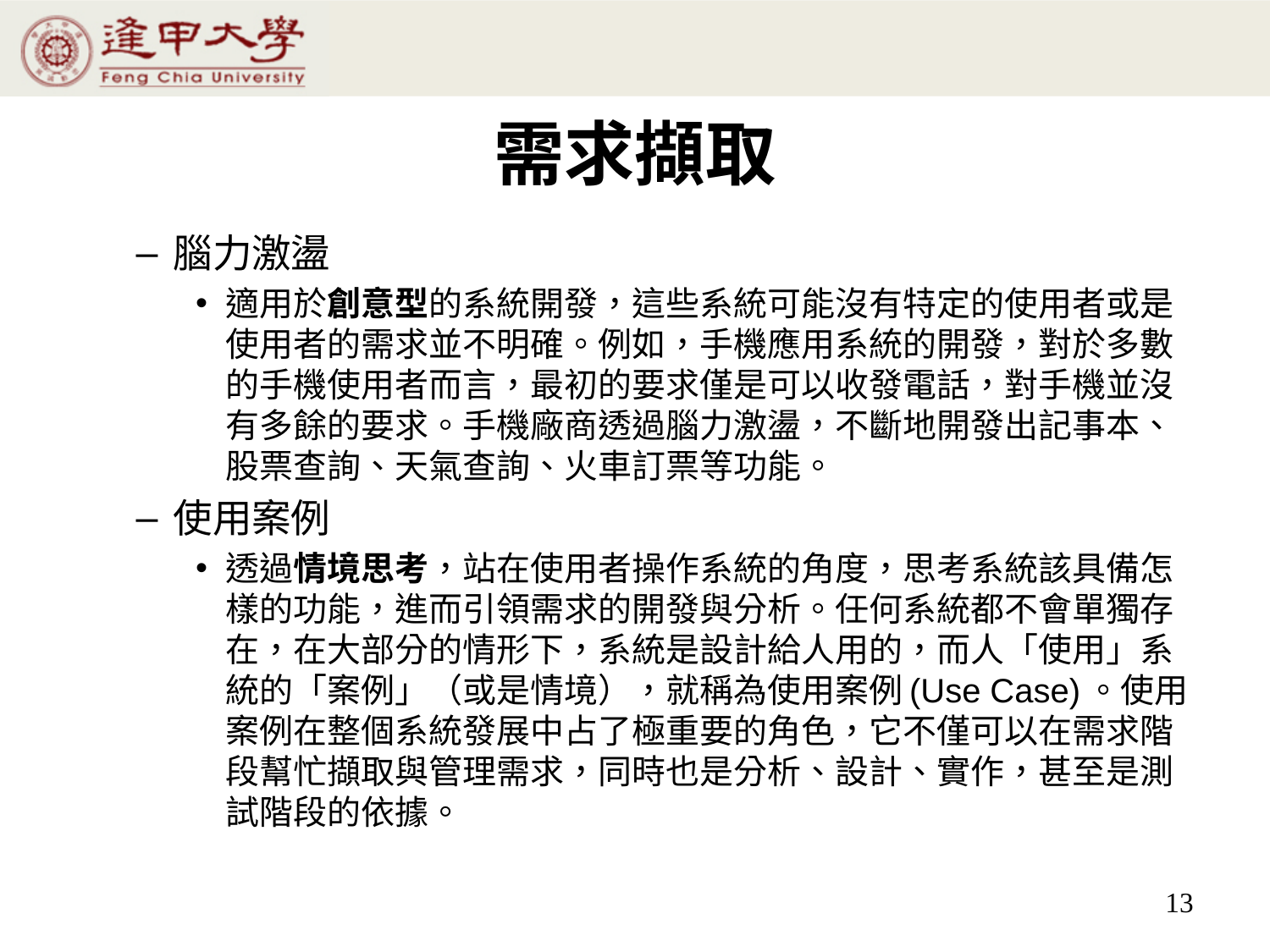

# 需求擷取
腦力激盪
適用於創意型的系統開發，這些系統可能沒有特定的使用者或是使用者的需求並不明確。例如，手機應用系統的開發，對於多數的手機使用者而言，最初的要求僅是可以收發電話，對手機並沒有多餘的要求。手機廠商透過腦力激盪，不斷地開發出記事本、股票查詢、天氣查詢、火車訂票等功能。
使用案例
透過情境思考，站在使用者操作系統的角度，思考系統該具備怎樣的功能，進而引領需求的開發與分析。任何系統都不會單獨存在，在大部分的情形下，系統是設計給人用的，而人「使用」系統的「案例」（或是情境），就稱為使用案例(Use Case)。使用案例在整個系統發展中占了極重要的角色，它不僅可以在需求階段幫忙擷取與管理需求，同時也是分析、設計、實作，甚至是測試階段的依據。
13